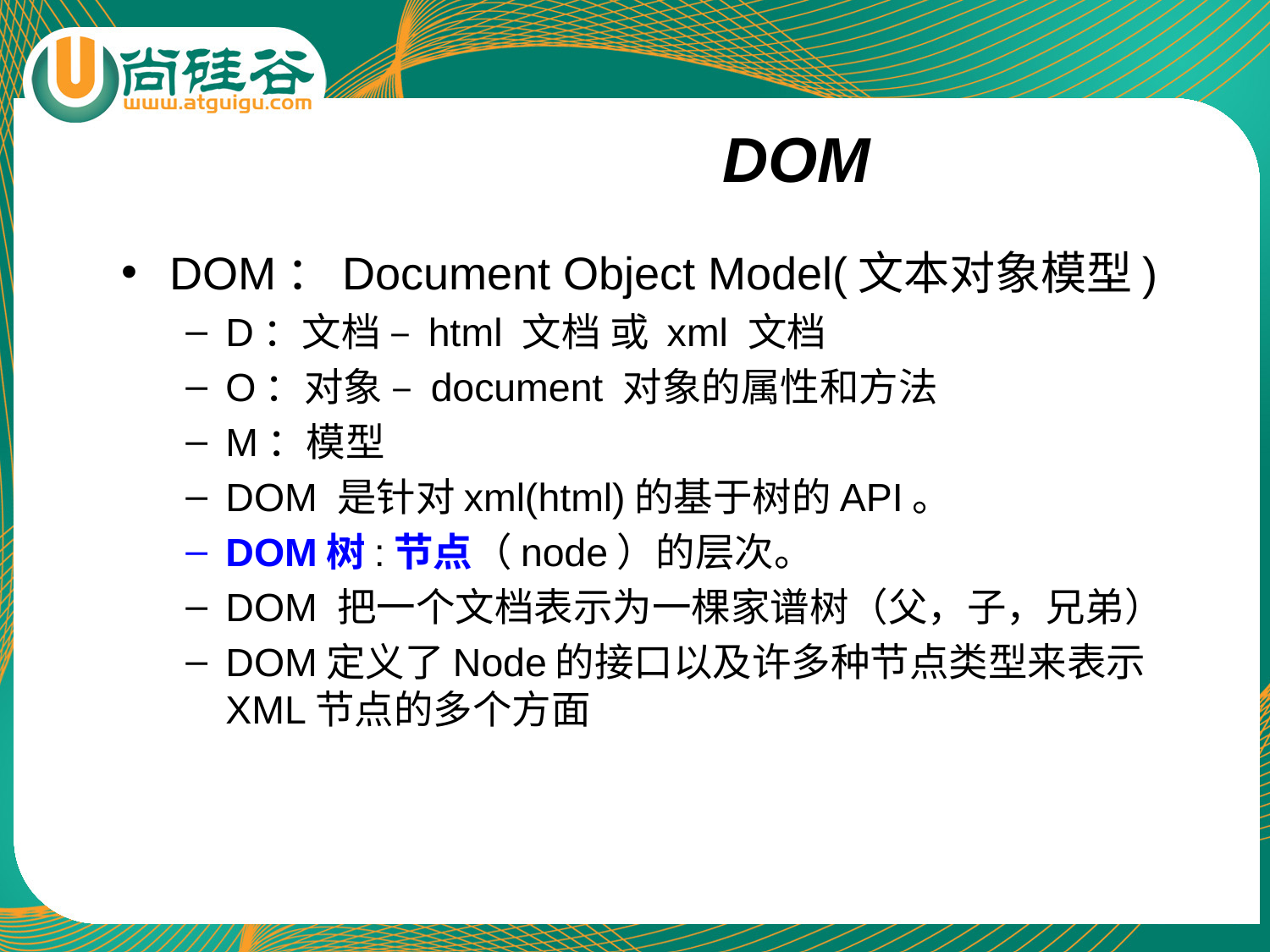

# DOM
DOM：Document Object Model(文本对象模型)
D：文档 – html 文档 或 xml 文档
O：对象 – document 对象的属性和方法
M：模型
DOM 是针对xml(html)的基于树的API。
DOM树:节点（node）的层次。
DOM 把一个文档表示为一棵家谱树（父，子，兄弟）
DOM定义了Node的接口以及许多种节点类型来表示XML节点的多个方面